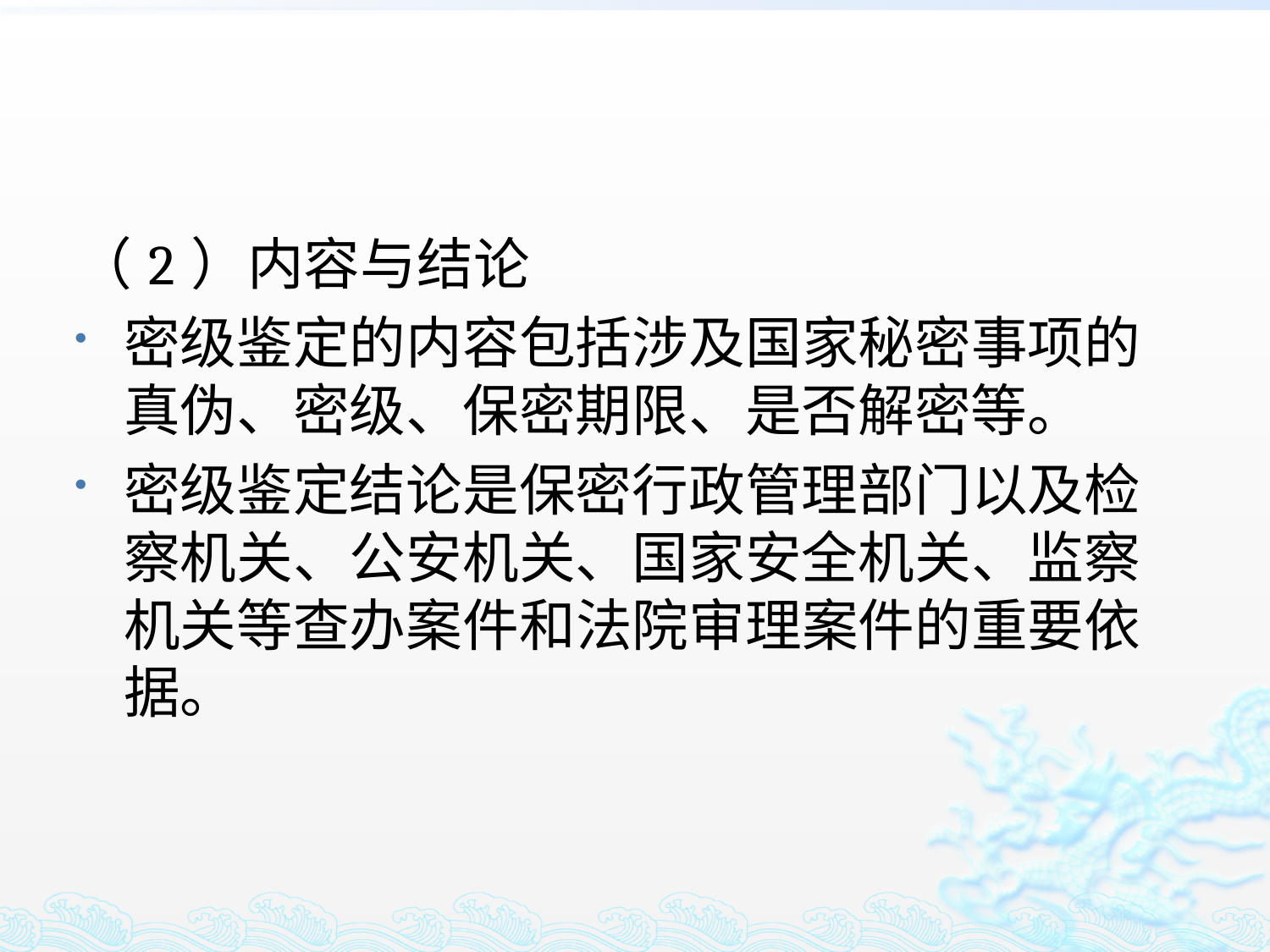

#
（2）内容与结论
密级鉴定的内容包括涉及国家秘密事项的真伪、密级、保密期限、是否解密等。
密级鉴定结论是保密行政管理部门以及检察机关、公安机关、国家安全机关、监察机关等查办案件和法院审理案件的重要依据。